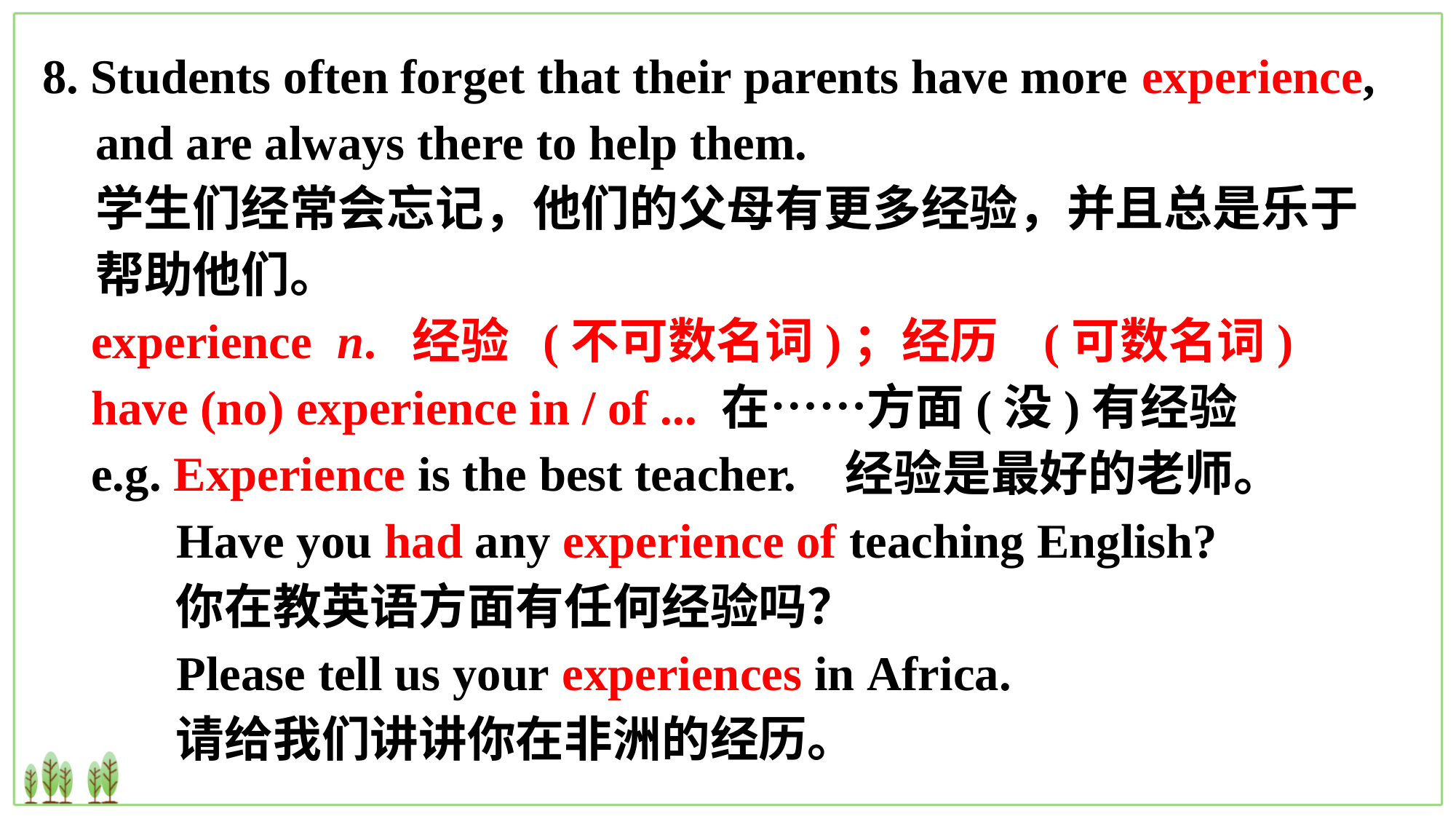

8. Students often forget that their parents have more experience, and are always there to help them.
学生们经常会忘记，他们的父母有更多经验，并且总是乐于帮助他们。
    experience  n.  经验  (不可数名词)；经历   (可数名词)
    have (no) experience in / of ... 在……方面(没)有经验
    e.g. Experience is the best teacher.   经验是最好的老师。
           Have you had any experience of teaching English?
           你在教英语方面有任何经验吗？
           Please tell us your experiences in Africa.
           请给我们讲讲你在非洲的经历。